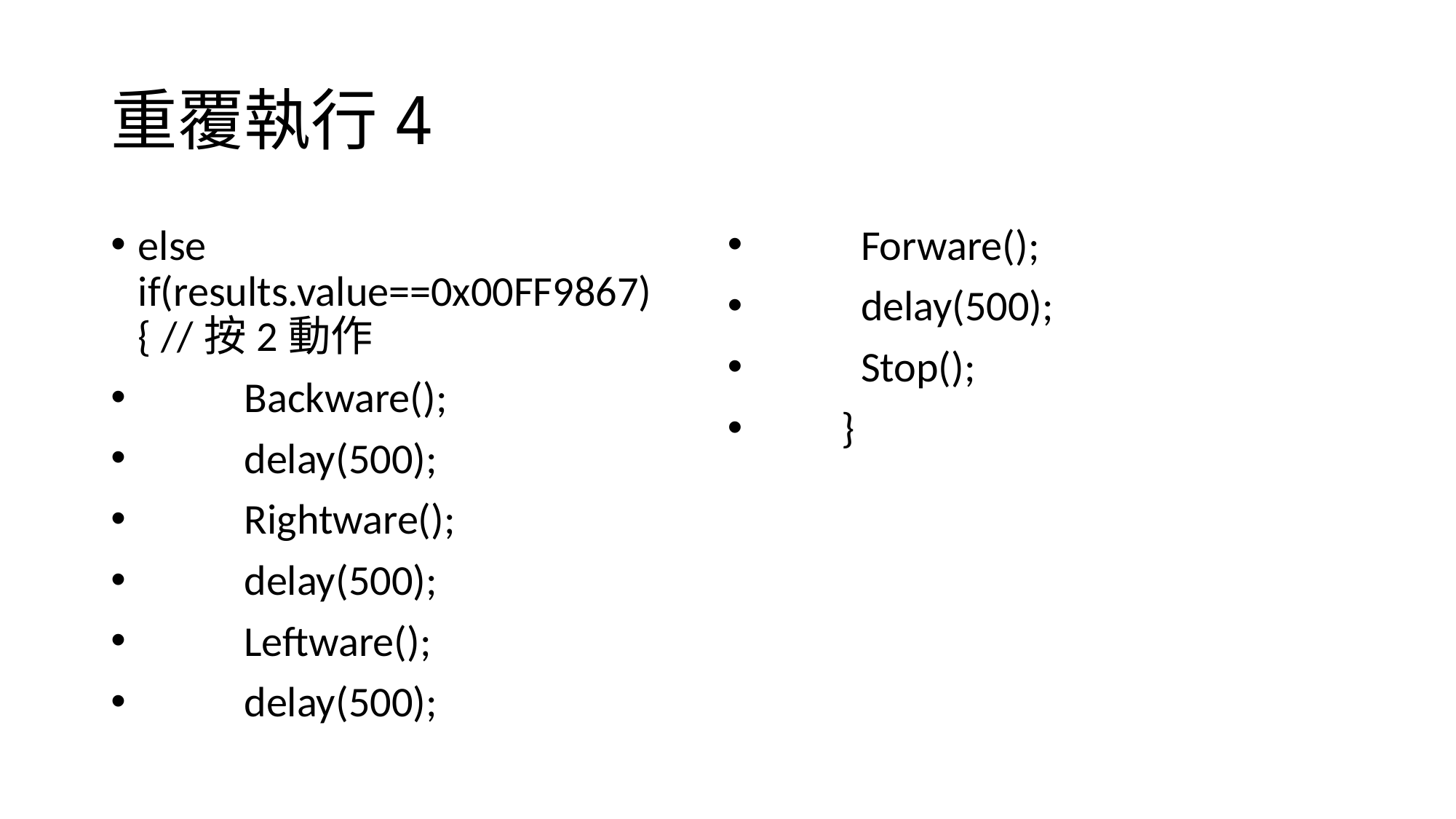

# 重覆執行4
else if(results.value==0x00FF9867)  { //按2動作
           Backware();
           delay(500);
           Rightware();
           delay(500);
           Leftware();
           delay(500);
           Forware();
           delay(500);
           Stop();
         }